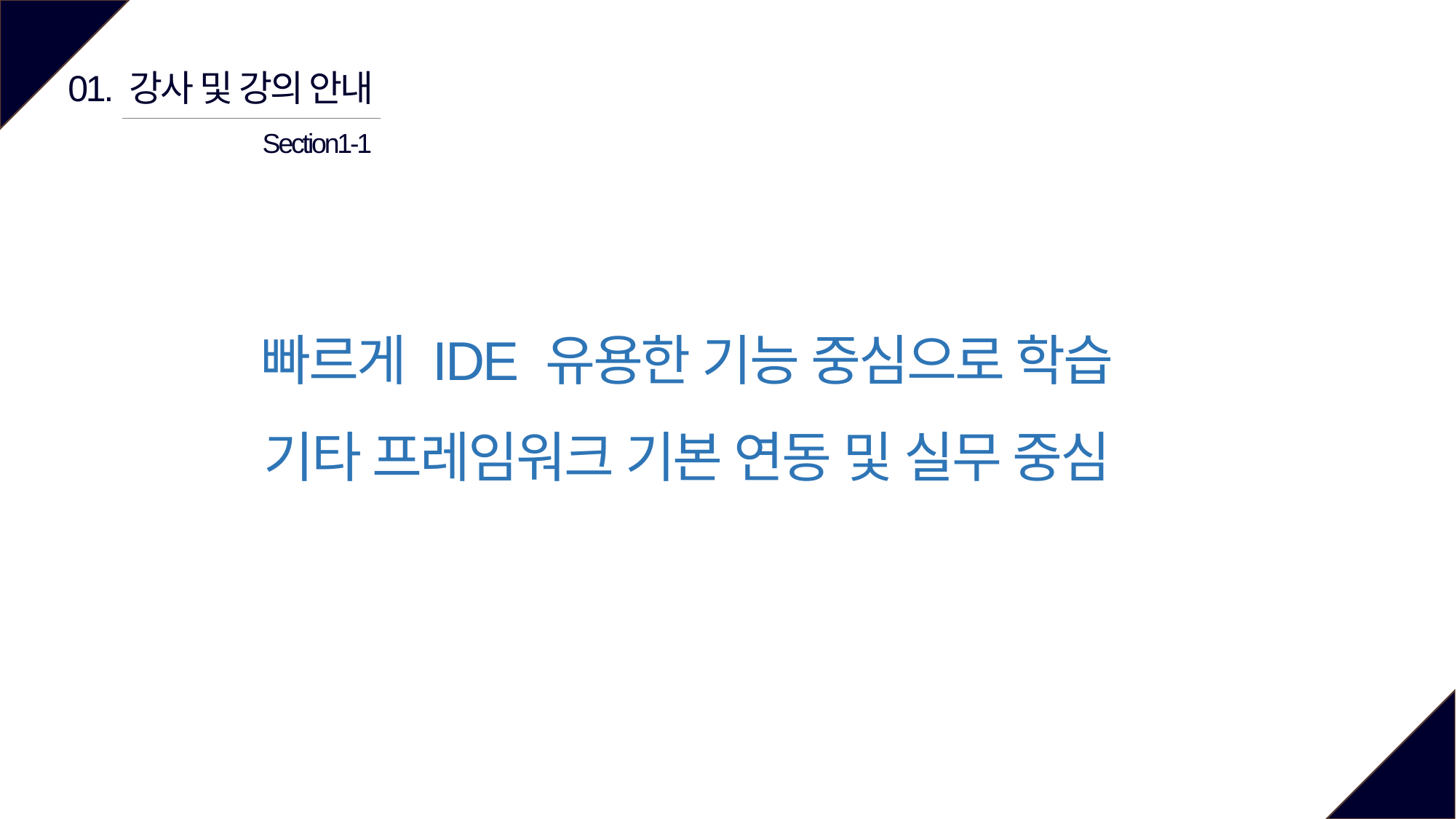

01.
강사 및 강의 안내
Section1-1
빠르게 IDE 유용한 기능 중심으로 학습
기타 프레임워크 기본 연동 및 실무 중심